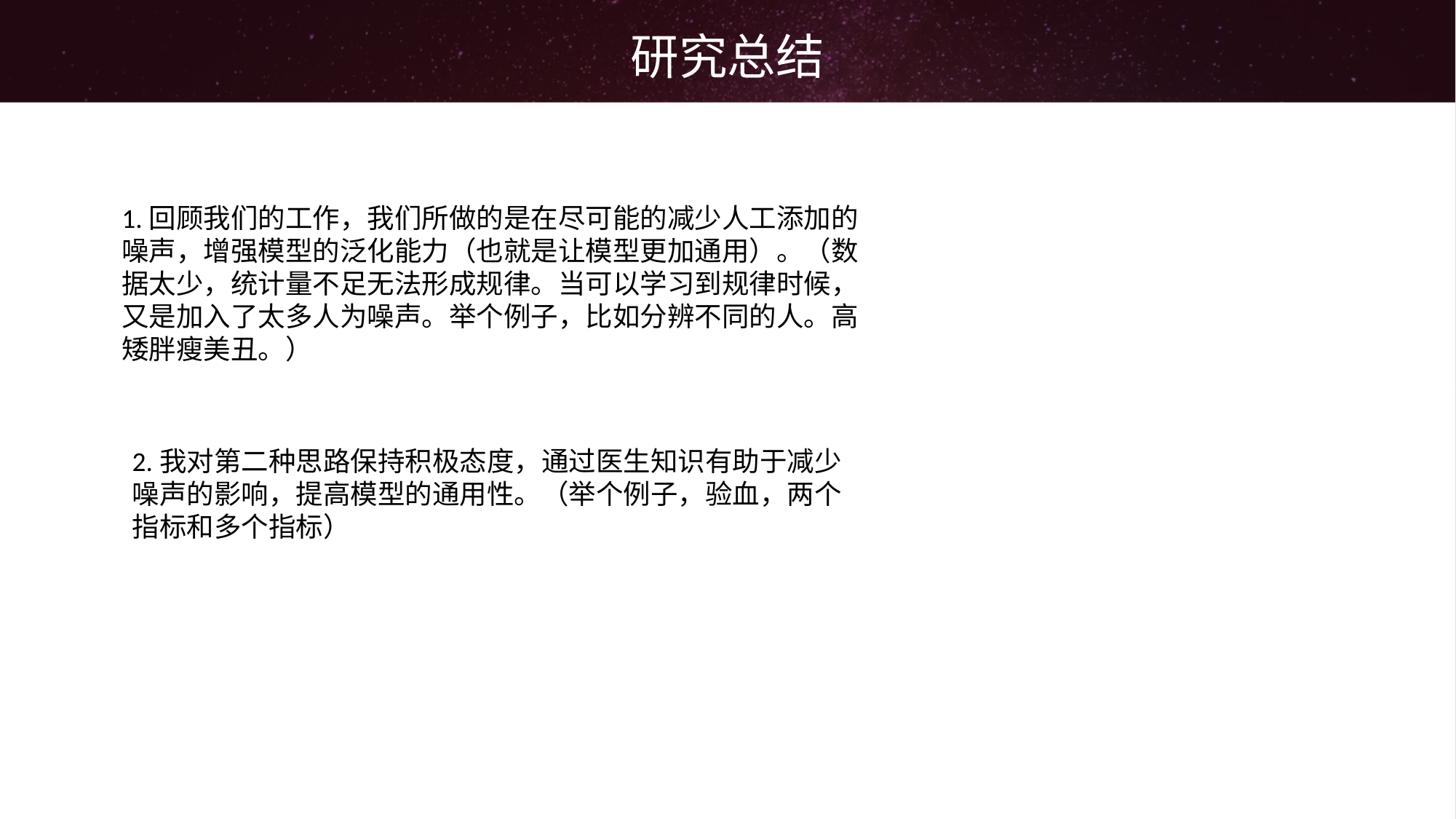

研究总结
1.回顾我们的工作，我们所做的是在尽可能的减少人工添加的噪声，增强模型的泛化能力（也就是让模型更加通用）。（数据太少，统计量不足无法形成规律。当可以学习到规律时候，又是加入了太多人为噪声。举个例子，比如分辨不同的人。高矮胖瘦美丑。）
2.我对第二种思路保持积极态度，通过医生知识有助于减少噪声的影响，提高模型的通用性。（举个例子，验血，两个指标和多个指标）